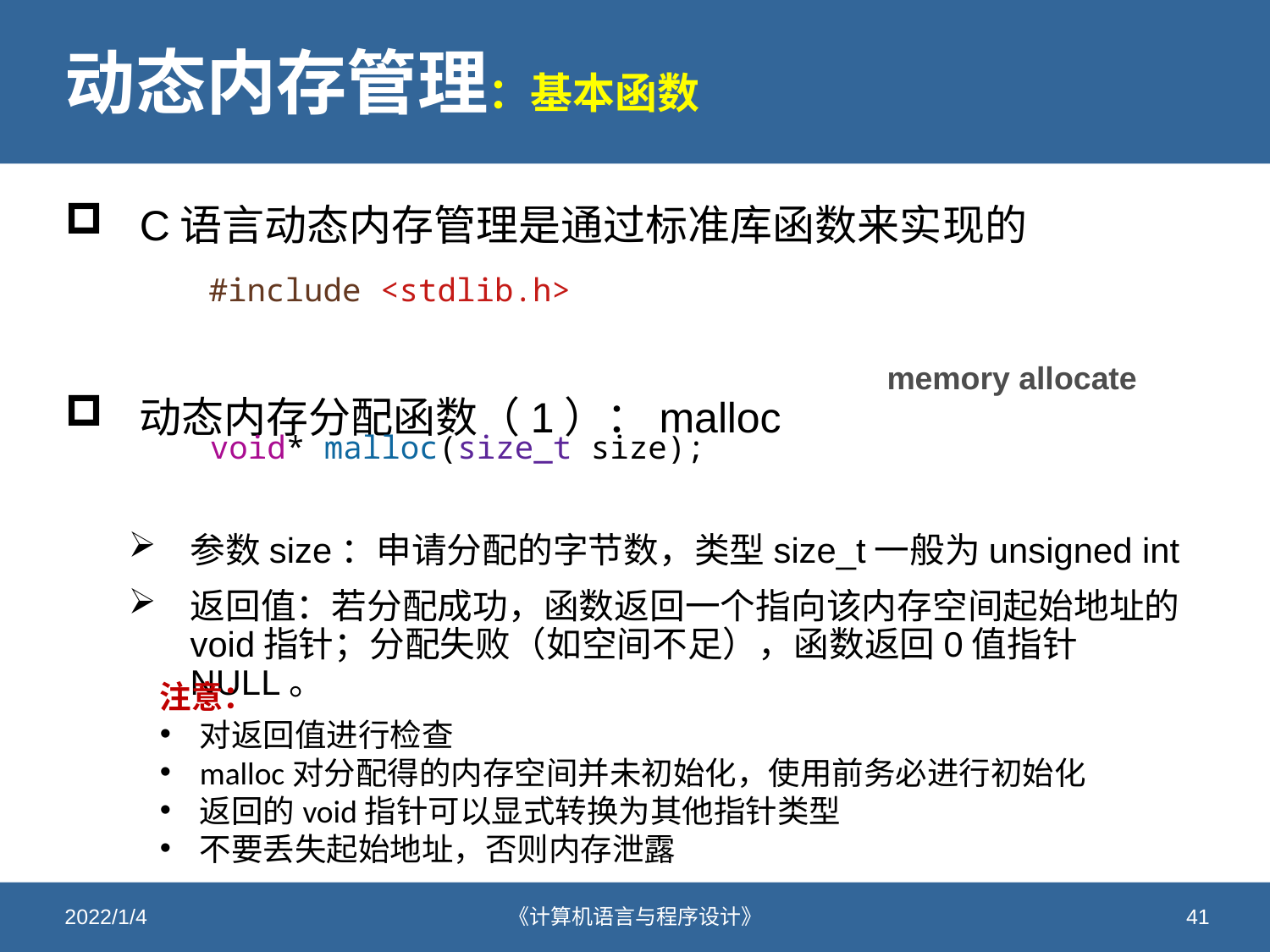

# 动态内存管理：基本函数
C语言动态内存管理是通过标准库函数来实现的

动态内存分配函数（1）：malloc

参数size：申请分配的字节数，类型size_t一般为unsigned int
返回值：若分配成功，函数返回一个指向该内存空间起始地址的void指针；分配失败（如空间不足），函数返回0值指针NULL。

#include <stdlib.h>
memory allocate
void* malloc(size_t size);
注意：
对返回值进行检查
malloc对分配得的内存空间并未初始化，使用前务必进行初始化
返回的void指针可以显式转换为其他指针类型
不要丢失起始地址，否则内存泄露
2022/1/4
《计算机语言与程序设计》
41